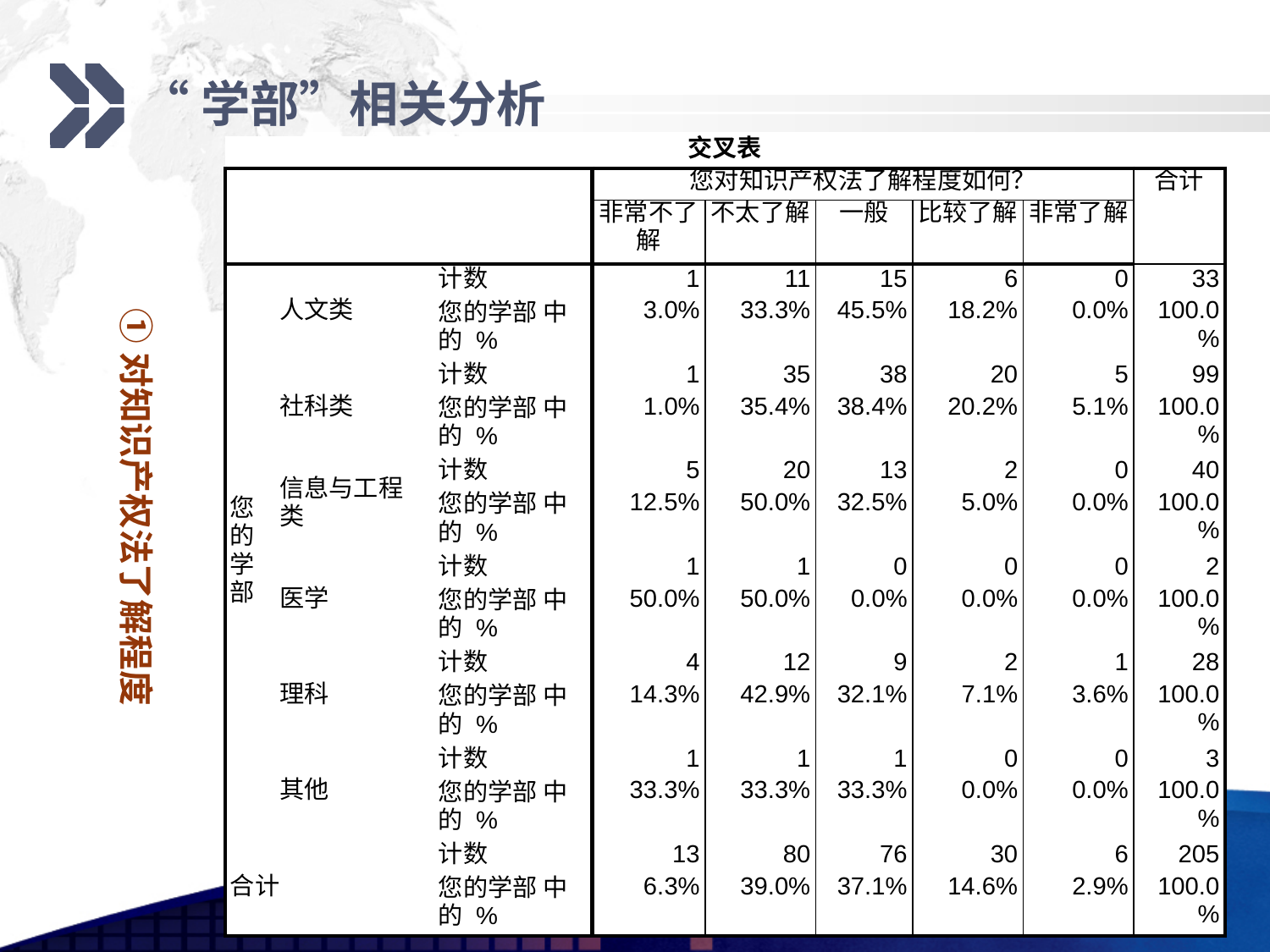

# “学部”相关分析
| 交叉表 |  |  |  |  |  |  |  |  |
| --- | --- | --- | --- | --- | --- | --- | --- | --- |
|  |  |  | 您对知识产权法了解程度如何？ |  |  |  |  | 合计 |
|  |  |  | 非常不了解 | 不太了解 | 一般 | 比较了解 | 非常了解 |  |
| 您的学部 | 人文类 | 计数 | 1 | 11 | 15 | 6 | 0 | 33 |
|  |  | 您的学部 中的 % | 3.0% | 33.3% | 45.5% | 18.2% | 0.0% | 100.0% |
|  | 社科类 | 计数 | 1 | 35 | 38 | 20 | 5 | 99 |
|  |  | 您的学部 中的 % | 1.0% | 35.4% | 38.4% | 20.2% | 5.1% | 100.0% |
|  | 信息与工程类 | 计数 | 5 | 20 | 13 | 2 | 0 | 40 |
|  |  | 您的学部 中的 % | 12.5% | 50.0% | 32.5% | 5.0% | 0.0% | 100.0% |
|  | 医学 | 计数 | 1 | 1 | 0 | 0 | 0 | 2 |
|  |  | 您的学部 中的 % | 50.0% | 50.0% | 0.0% | 0.0% | 0.0% | 100.0% |
|  | 理科 | 计数 | 4 | 12 | 9 | 2 | 1 | 28 |
|  |  | 您的学部 中的 % | 14.3% | 42.9% | 32.1% | 7.1% | 3.6% | 100.0% |
|  | 其他 | 计数 | 1 | 1 | 1 | 0 | 0 | 3 |
|  |  | 您的学部 中的 % | 33.3% | 33.3% | 33.3% | 0.0% | 0.0% | 100.0% |
| 合计 |  | 计数 | 13 | 80 | 76 | 30 | 6 | 205 |
|  |  | 您的学部 中的 % | 6.3% | 39.0% | 37.1% | 14.6% | 2.9% | 100.0% |
①对知识产权法了解程度
www.themegallery.com